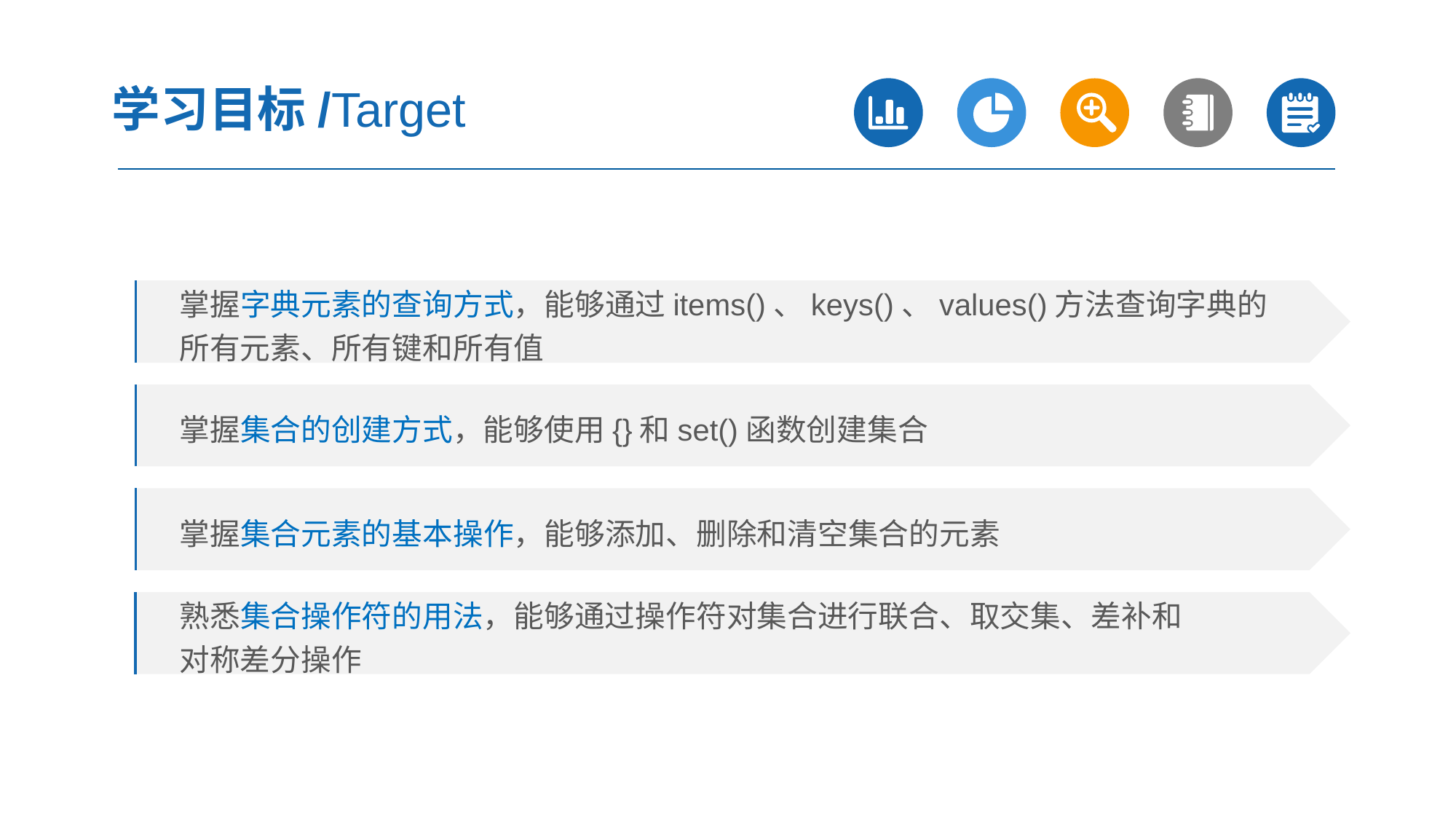

学习目标/Target
    掌握字典元素的查询方式，能够通过items()、keys()、values()方法查询字典的
    所有元素、所有键和所有值

    掌握集合的创建方式，能够使用{}和set()函数创建集合

    掌握集合元素的基本操作，能够添加、删除和清空集合的元素

    熟悉集合操作符的用法，能够通过操作符对集合进行联合、取交集、差补和
    对称差分操作